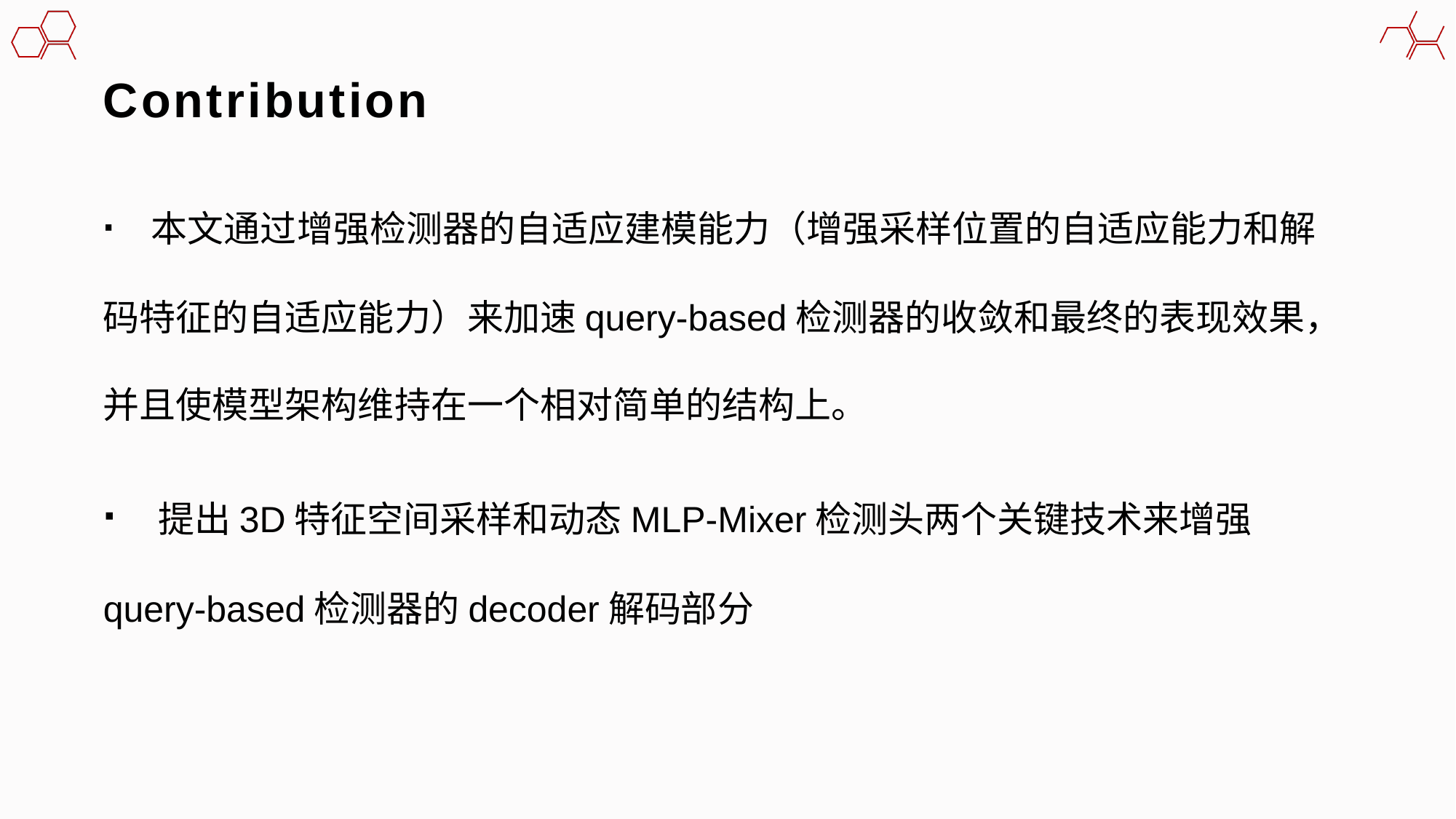

# Contribution
·  本文通过增强检测器的自适应建模能力（增强采样位置的自适应能力和解码特征的自适应能力）来加速query-based检测器的收敛和最终的表现效果，并且使模型架构维持在一个相对简单的结构上。
·  提出3D特征空间采样和动态MLP-Mixer检测头两个关键技术来增强query-based检测器的decoder解码部分